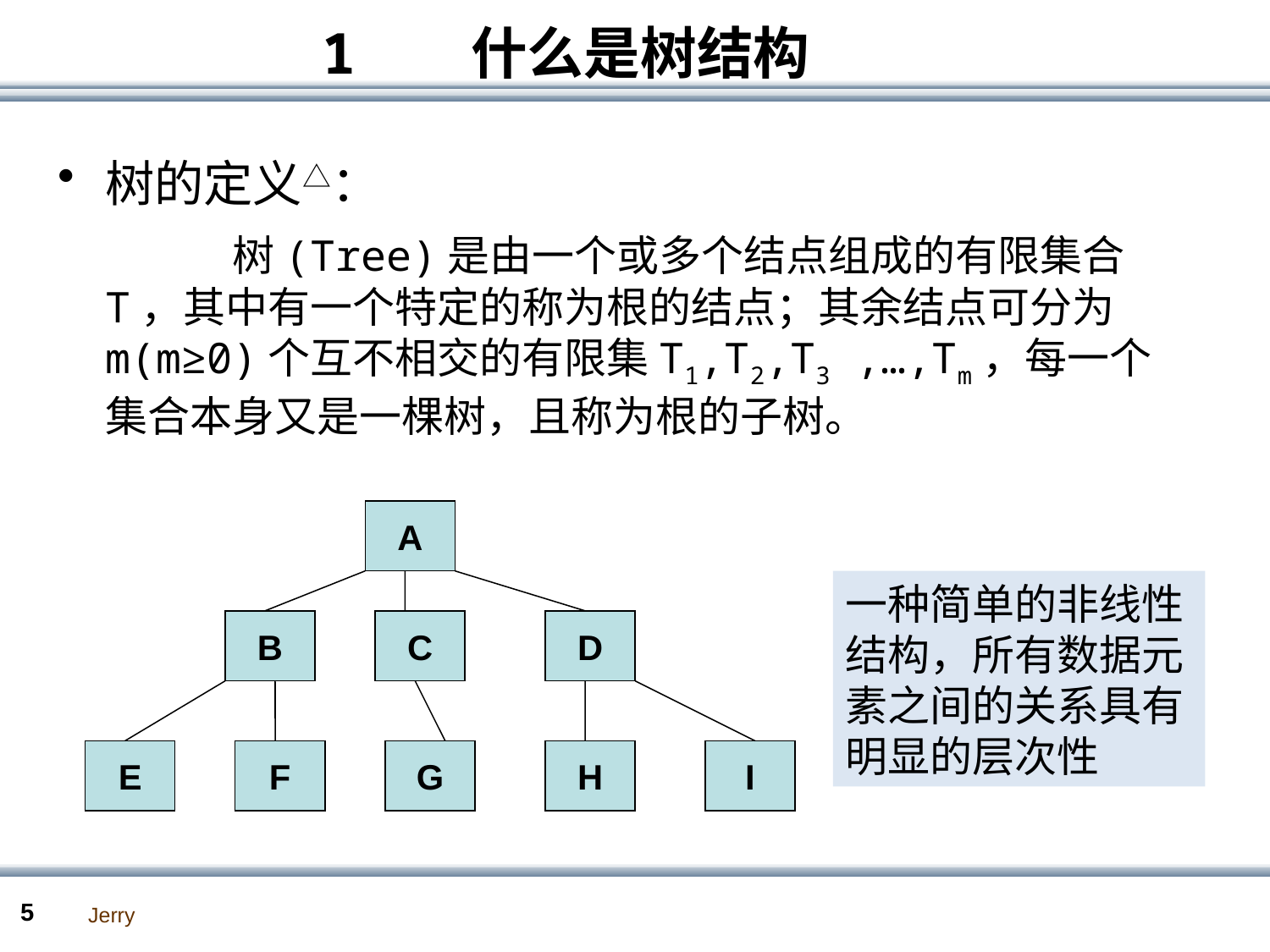

# 1   什么是树结构
树的定义△：
		树(Tree)是由一个或多个结点组成的有限集合T，其中有一个特定的称为根的结点；其余结点可分为m(m≥0)个互不相交的有限集T1,T2,T3 ,…,Tm，每一个集合本身又是一棵树，且称为根的子树。
A

一种简单的非线性结构，所有数据元素之间的关系具有明显的层次性
B
C
D

E
F
G
H
I